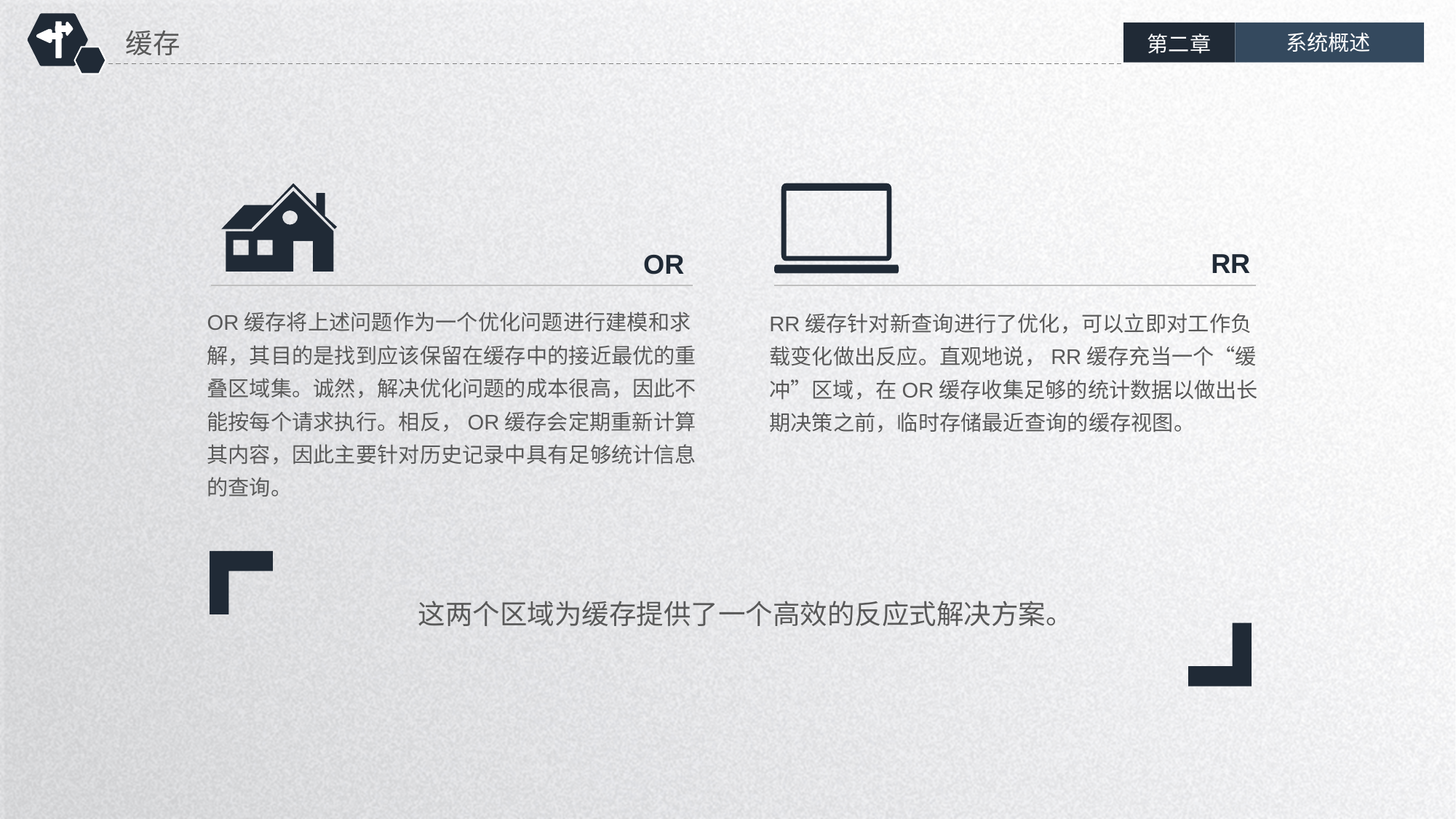

缓存
系统概述
第二章

RR
OR
OR缓存将上述问题作为一个优化问题进行建模和求解，其目的是找到应该保留在缓存中的接近最优的重叠区域集。诚然，解决优化问题的成本很高，因此不能按每个请求执行。相反，OR缓存会定期重新计算其内容，因此主要针对历史记录中具有足够统计信息的查询。
RR缓存针对新查询进行了优化，可以立即对工作负载变化做出反应。直观地说，RR缓存充当一个“缓冲”区域，在OR缓存收集足够的统计数据以做出长期决策之前，临时存储最近查询的缓存视图。

这两个区域为缓存提供了一个高效的反应式解决方案。

延时符